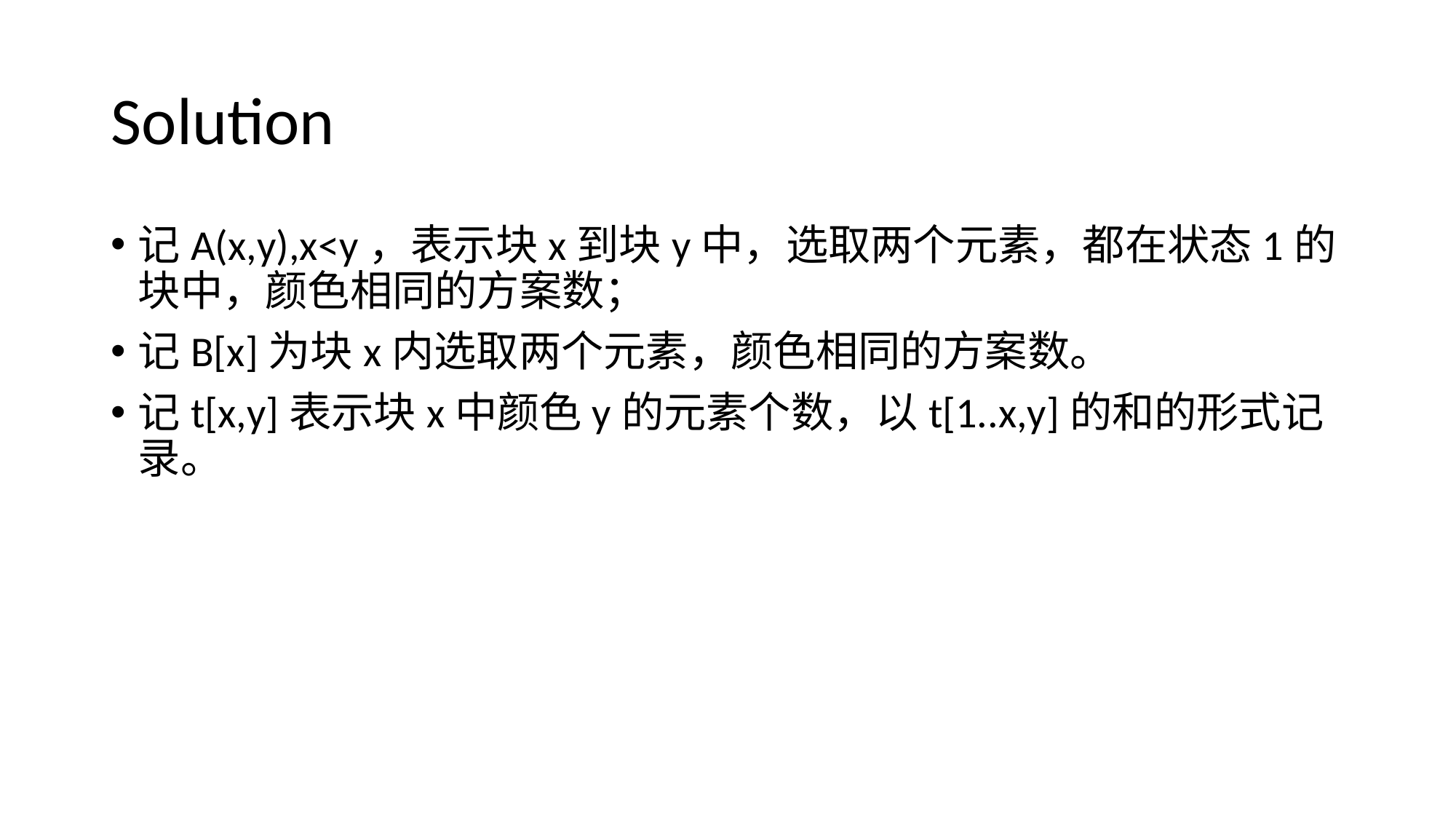

# Solution
记A(x,y),x<y，表示块x到块y中，选取两个元素，都在状态1的块中，颜色相同的方案数；
记B[x]为块x内选取两个元素，颜色相同的方案数。
记t[x,y]表示块x中颜色y的元素个数，以t[1..x,y]的和的形式记录。